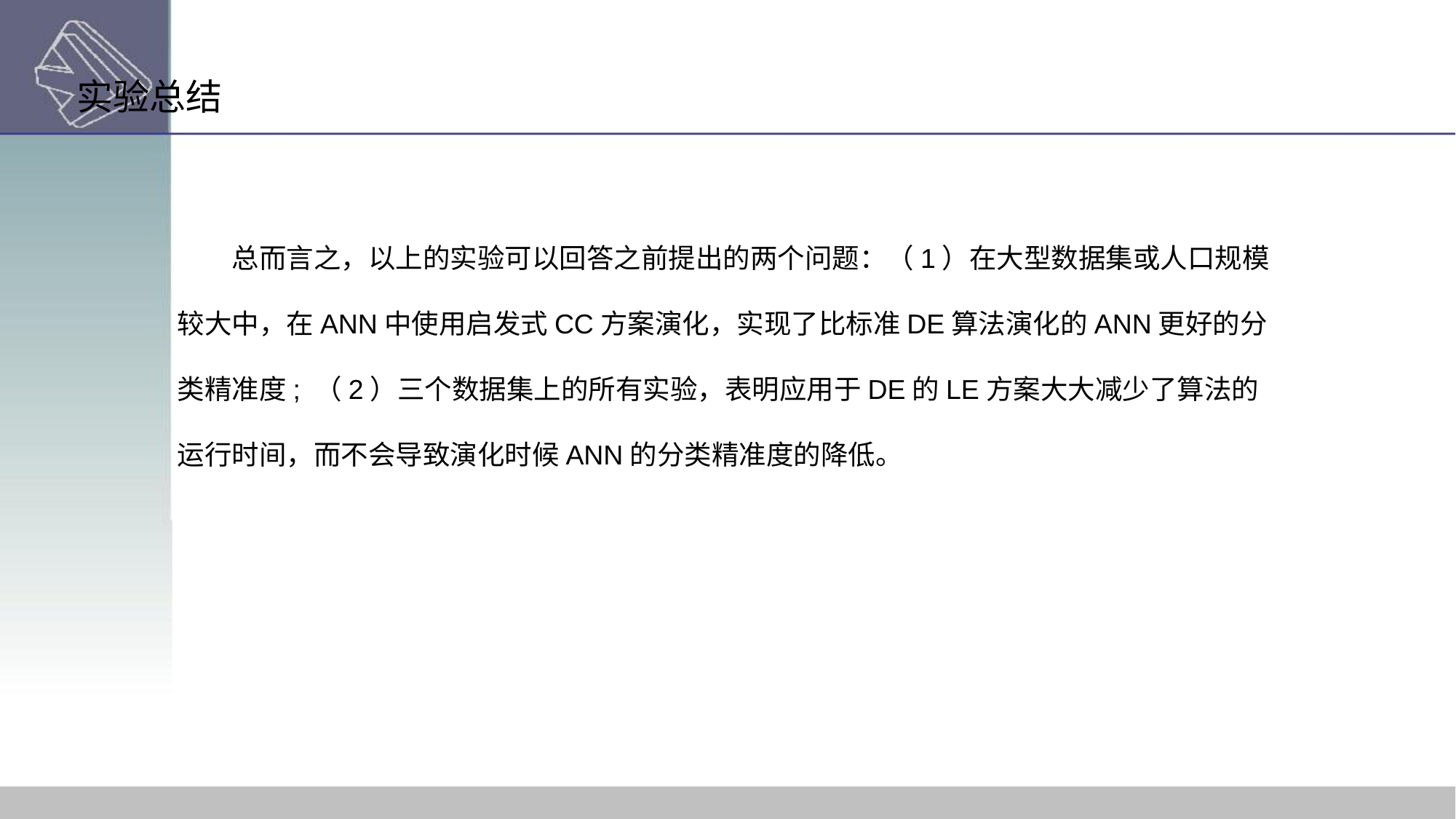

实验总结
总而言之，以上的实验可以回答之前提出的两个问题：（1）在大型数据集或人口规模较大中，在ANN中使用启发式CC方案演化，实现了比标准DE算法演化的ANN更好的分类精准度; （2）三个数据集上的所有实验，表明应用于DE的LE方案大大减少了算法的运行时间，而不会导致演化时候ANN的分类精准度的降低。